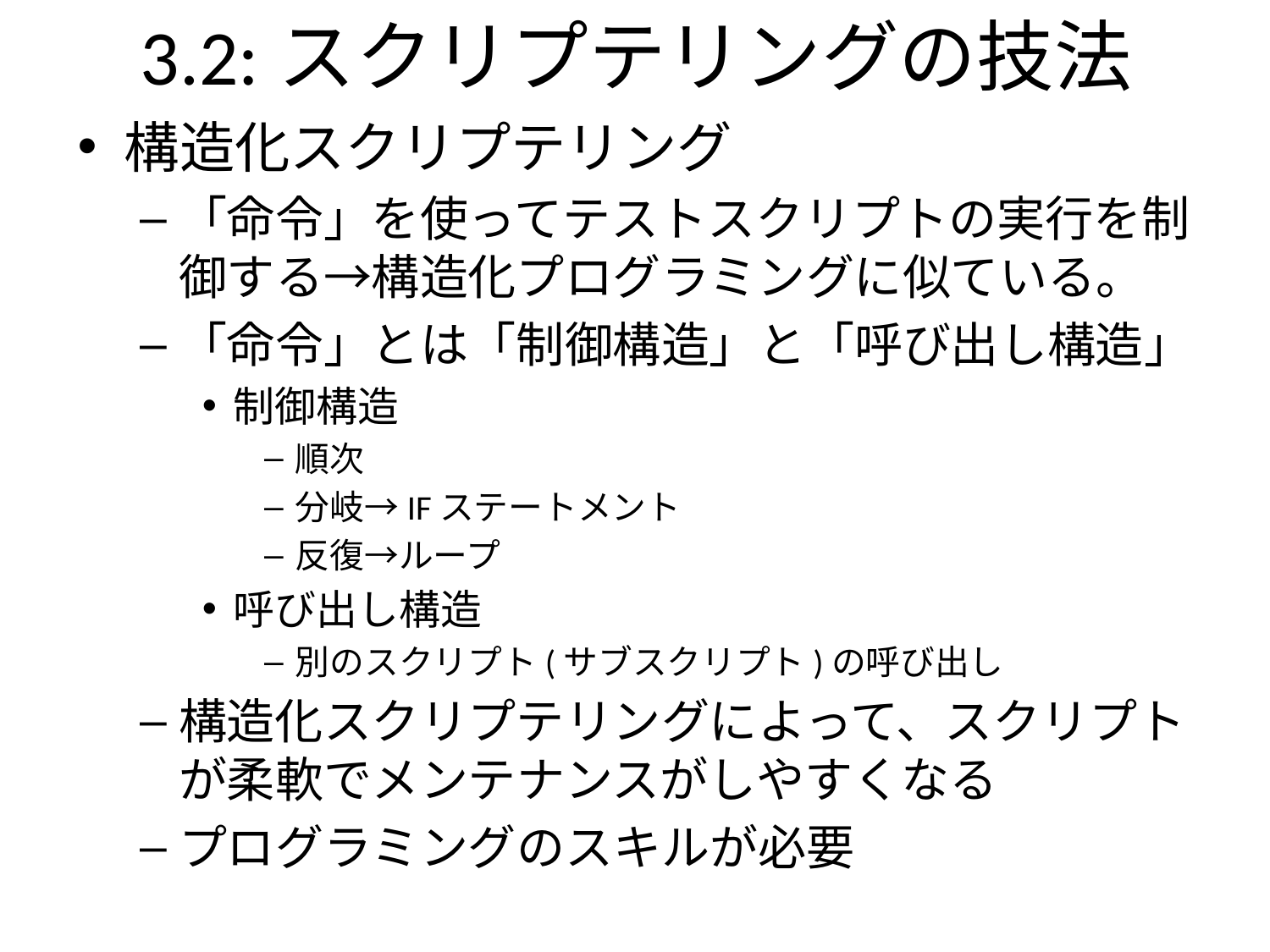

3.2:スクリプテリングの技法
構造化スクリプテリング
「命令」を使ってテストスクリプトの実行を制御する→構造化プログラミングに似ている。
「命令」とは「制御構造」と「呼び出し構造」
制御構造
順次
分岐→IFステートメント
反復→ループ
呼び出し構造
別のスクリプト(サブスクリプト)の呼び出し
構造化スクリプテリングによって、スクリプトが柔軟でメンテナンスがしやすくなる
プログラミングのスキルが必要